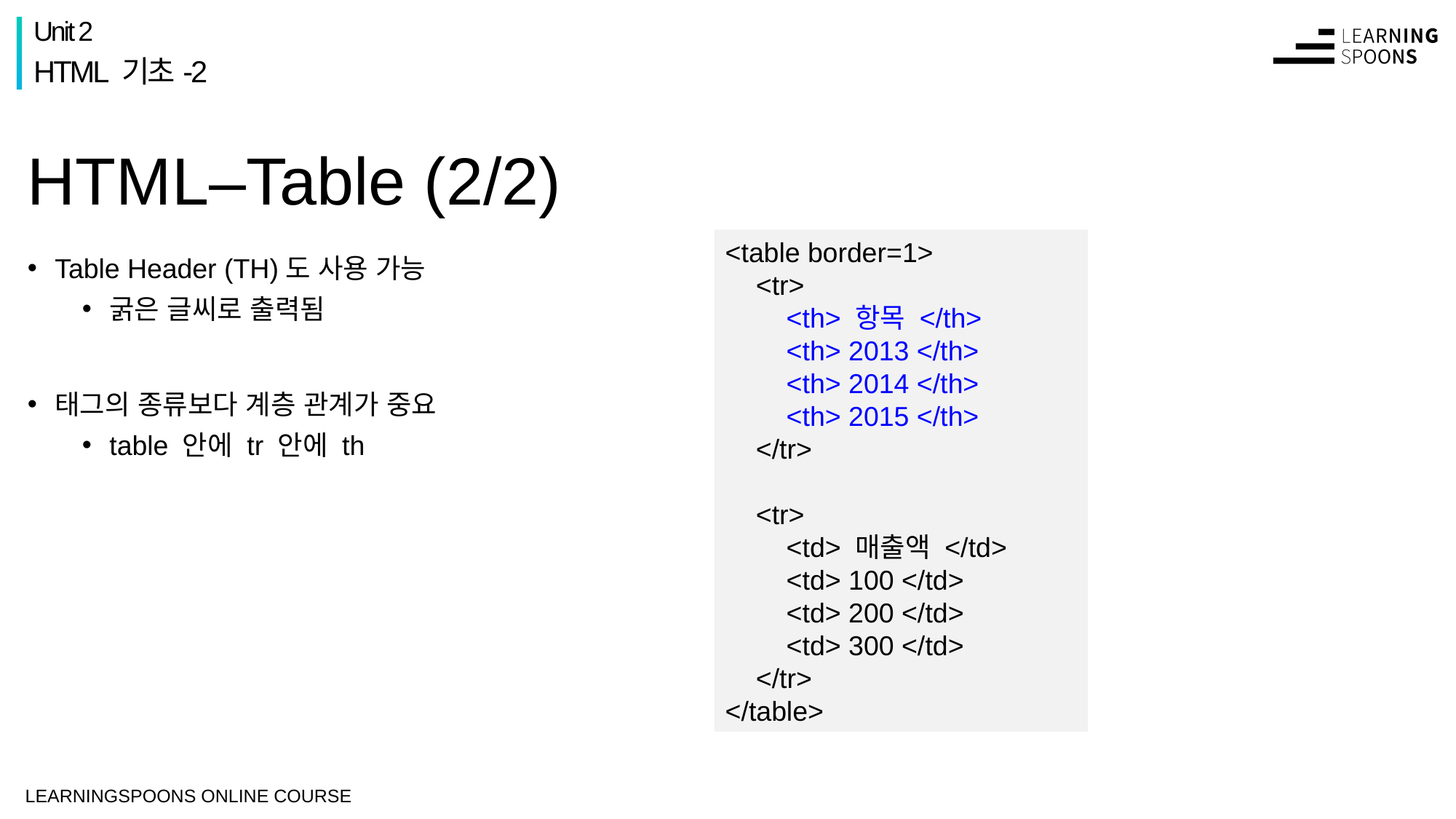

Unit 2
HTML 기초-2
# HTML–Table (2/2)
<table border=1>
    <tr>
        <th> 항목 </th>
        <th> 2013 </th>
        <th> 2014 </th>
        <th> 2015 </th>
    </tr>

    <tr>
        <td> 매출액 </td>
        <td> 100 </td>
        <td> 200 </td>
        <td> 300 </td>
    </tr>
</table>
Table Header (TH)도 사용 가능
굵은 글씨로 출력됨

태그의 종류보다 계층 관계가 중요
table 안에 tr 안에 th